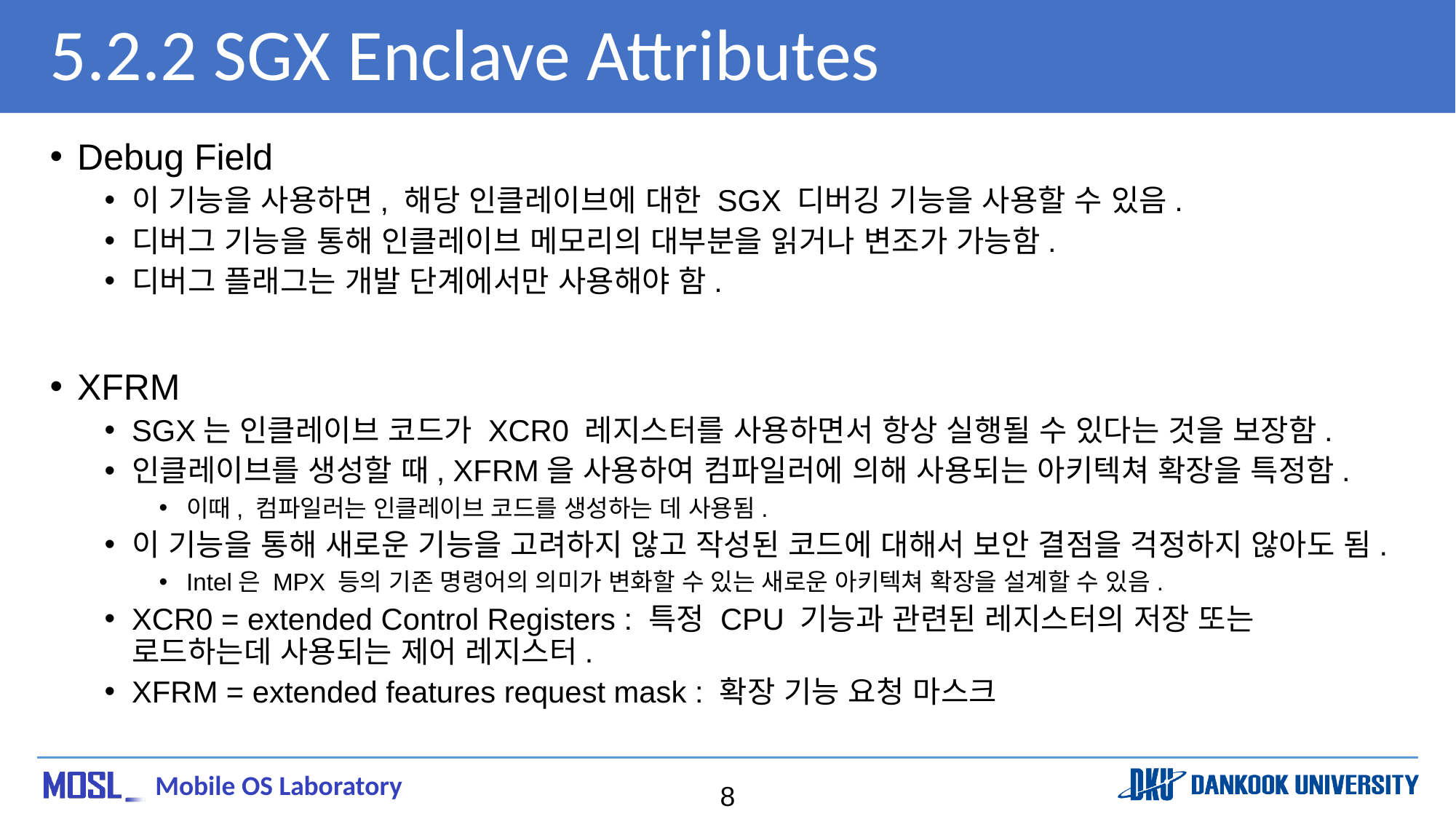

# 5.2.2 SGX Enclave Attributes
Debug Field
이 기능을 사용하면, 해당 인클레이브에 대한 SGX 디버깅 기능을 사용할 수 있음.
디버그 기능을 통해 인클레이브 메모리의 대부분을 읽거나 변조가 가능함.
디버그 플래그는 개발 단계에서만 사용해야 함.

XFRM
SGX는 인클레이브 코드가 XCR0 레지스터를 사용하면서 항상 실행될 수 있다는 것을 보장함.
인클레이브를 생성할 때, XFRM을 사용하여 컴파일러에 의해 사용되는 아키텍쳐 확장을 특정함.
이때, 컴파일러는 인클레이브 코드를 생성하는 데 사용됨.
이 기능을 통해 새로운 기능을 고려하지 않고 작성된 코드에 대해서 보안 결점을 걱정하지 않아도 됨.
Intel은 MPX 등의 기존 명령어의 의미가 변화할 수 있는 새로운 아키텍쳐 확장을 설계할 수 있음.
XCR0 = extended Control Registers : 특정 CPU 기능과 관련된 레지스터의 저장 또는 로드하는데 사용되는 제어 레지스터.
XFRM = extended features request mask : 확장 기능 요청 마스크

8